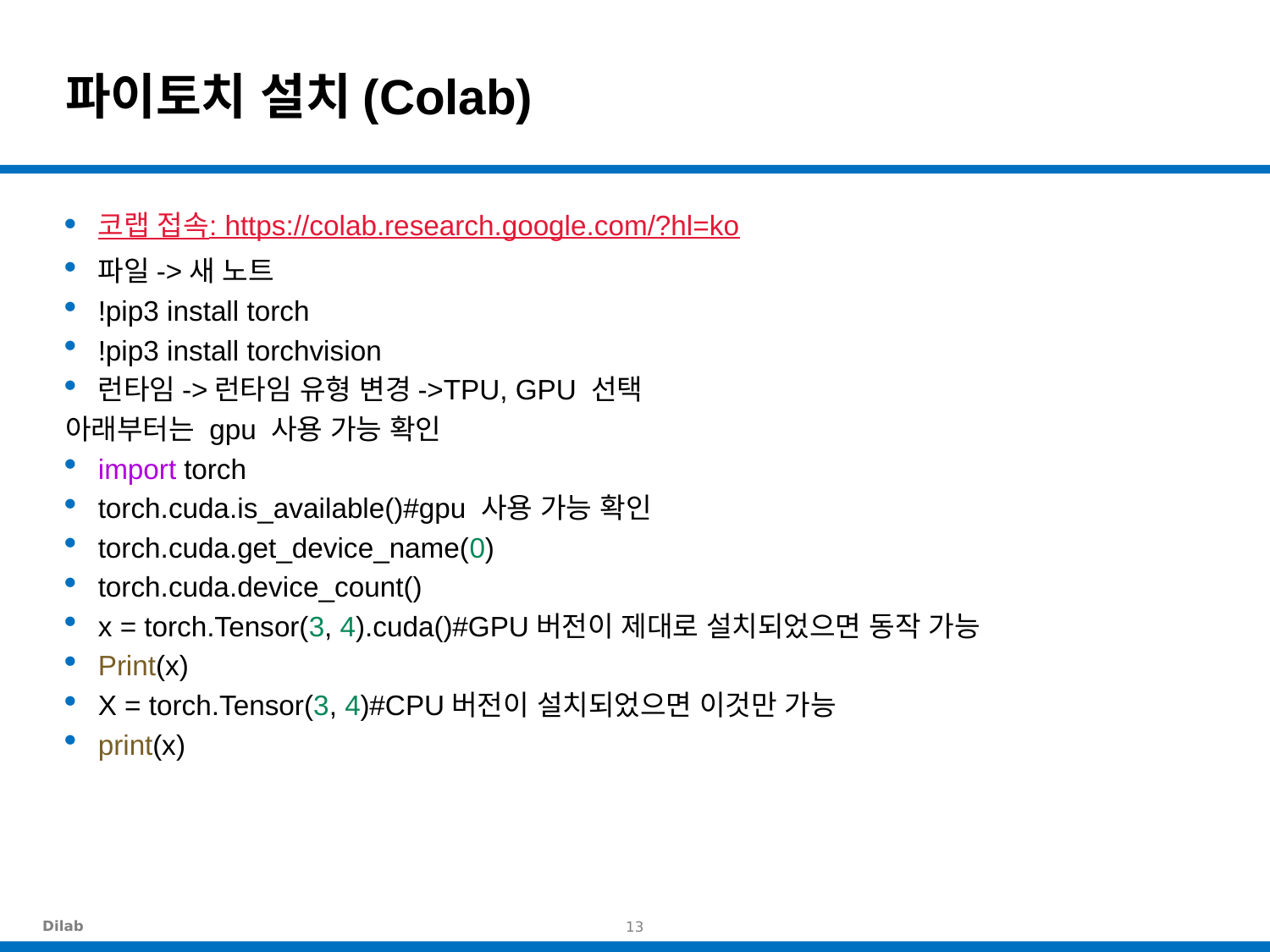

# 파이토치 설치(Colab)
코랩 접속: https://colab.research.google.com/?hl=ko
파일->새 노트
!pip3 install torch
!pip3 install torchvision
런타임->런타임 유형 변경->TPU, GPU 선택
아래부터는 gpu 사용 가능 확인
import torch
torch.cuda.is_available()#gpu 사용 가능 확인
torch.cuda.get_device_name(0)
torch.cuda.device_count()
x = torch.Tensor(3, 4).cuda()#GPU버전이 제대로 설치되었으면 동작 가능
Print(x)
X = torch.Tensor(3, 4)#CPU버전이 설치되었으면 이것만 가능
print(x)